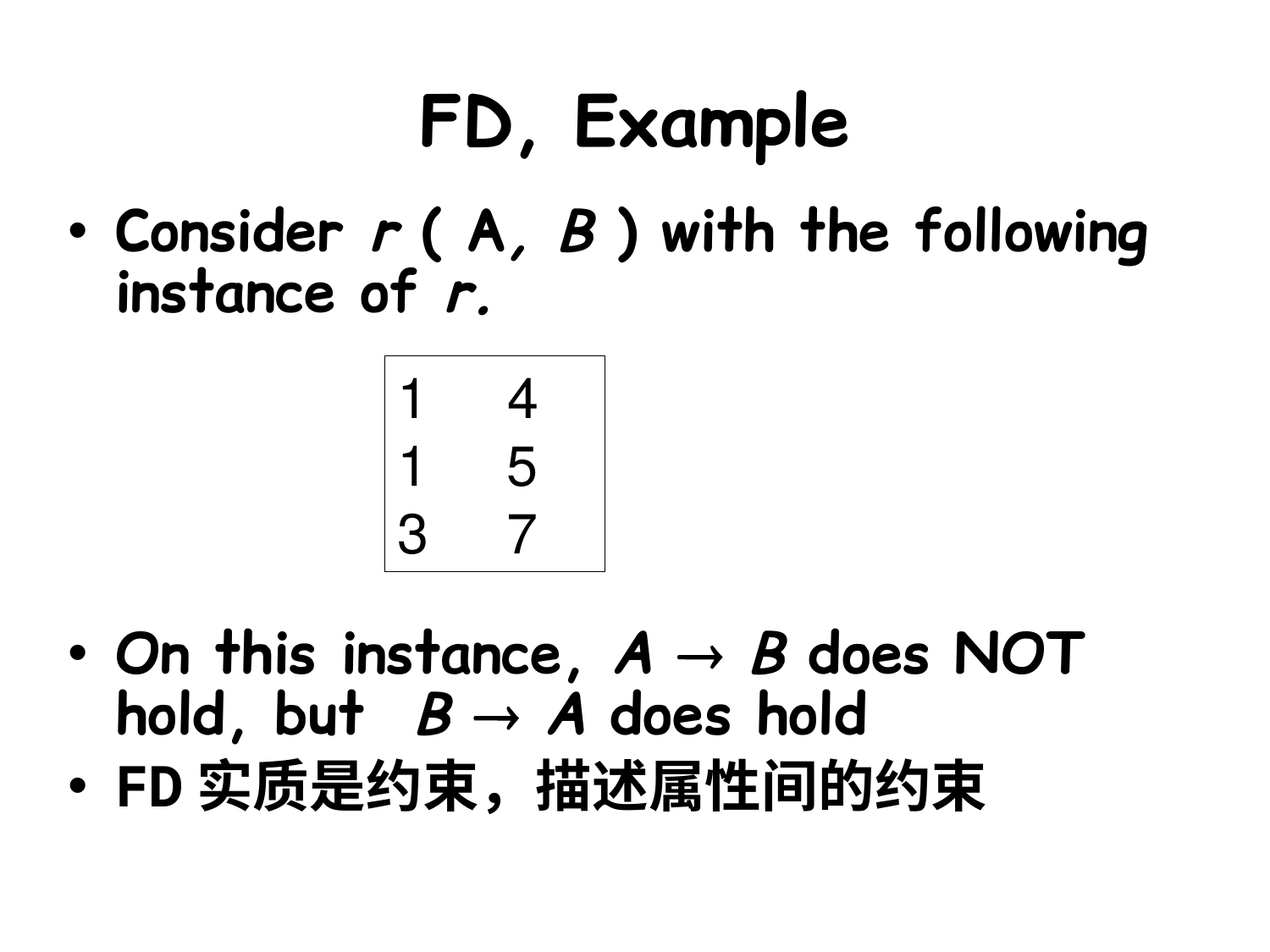

# FD, Example
Consider r ( A, B ) with the following instance of r.

On this instance, A → B does NOT hold, but  B → A does hold
FD实质是约束，描述属性间的约束
   4
1     5
3     7